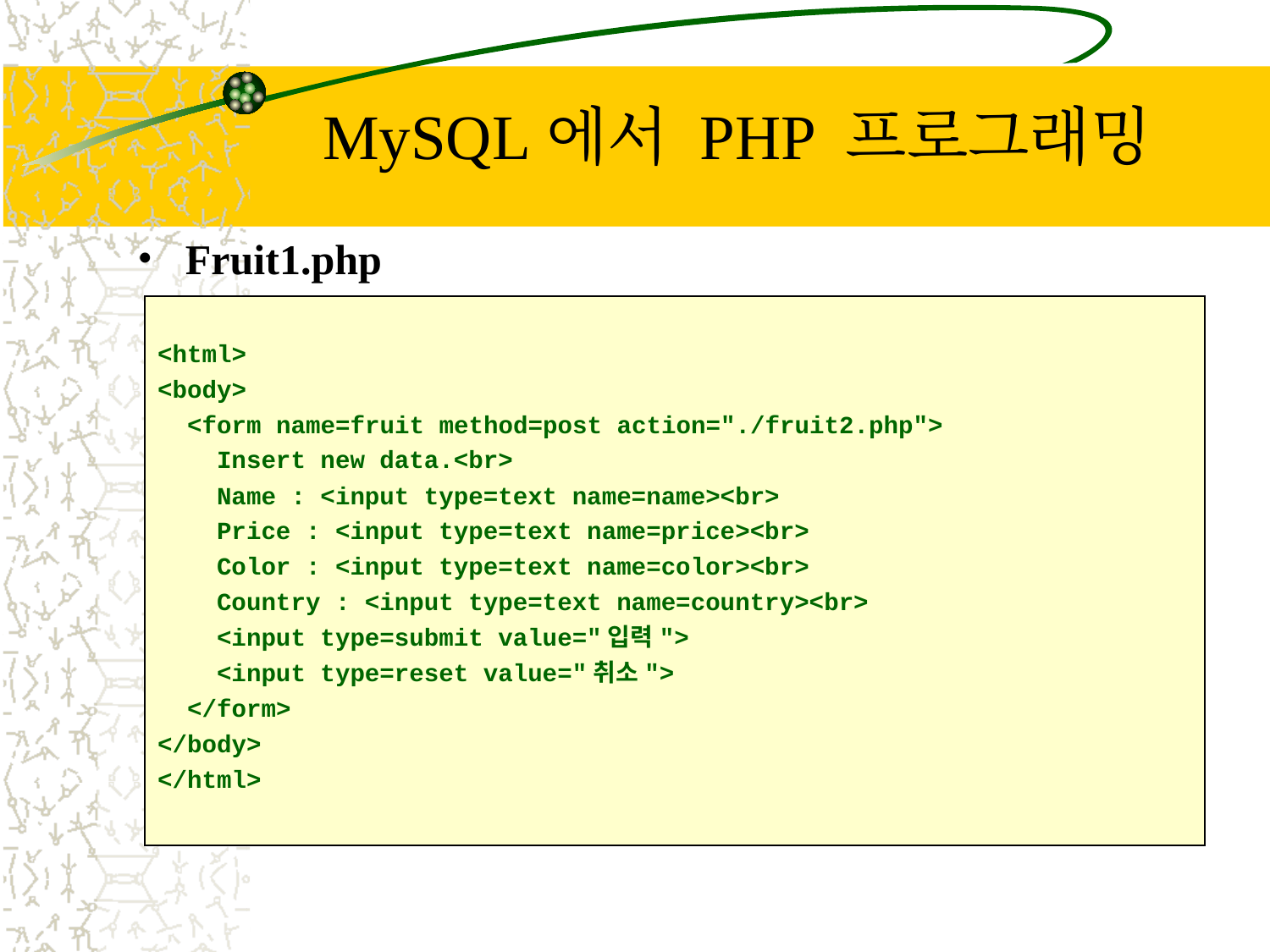

# MySQL에서 PHP 프로그래밍
Fruit1.php

<html>
<body>
  <form name=fruit method=post action="./fruit2.php">
    Insert new data.<br>
    Name : <input type=text name=name><br>
    Price : <input type=text name=price><br>
    Color : <input type=text name=color><br>
    Country : <input type=text name=country><br>
    <input type=submit value="입력">
    <input type=reset value="취소">
  </form>
</body>
</html>